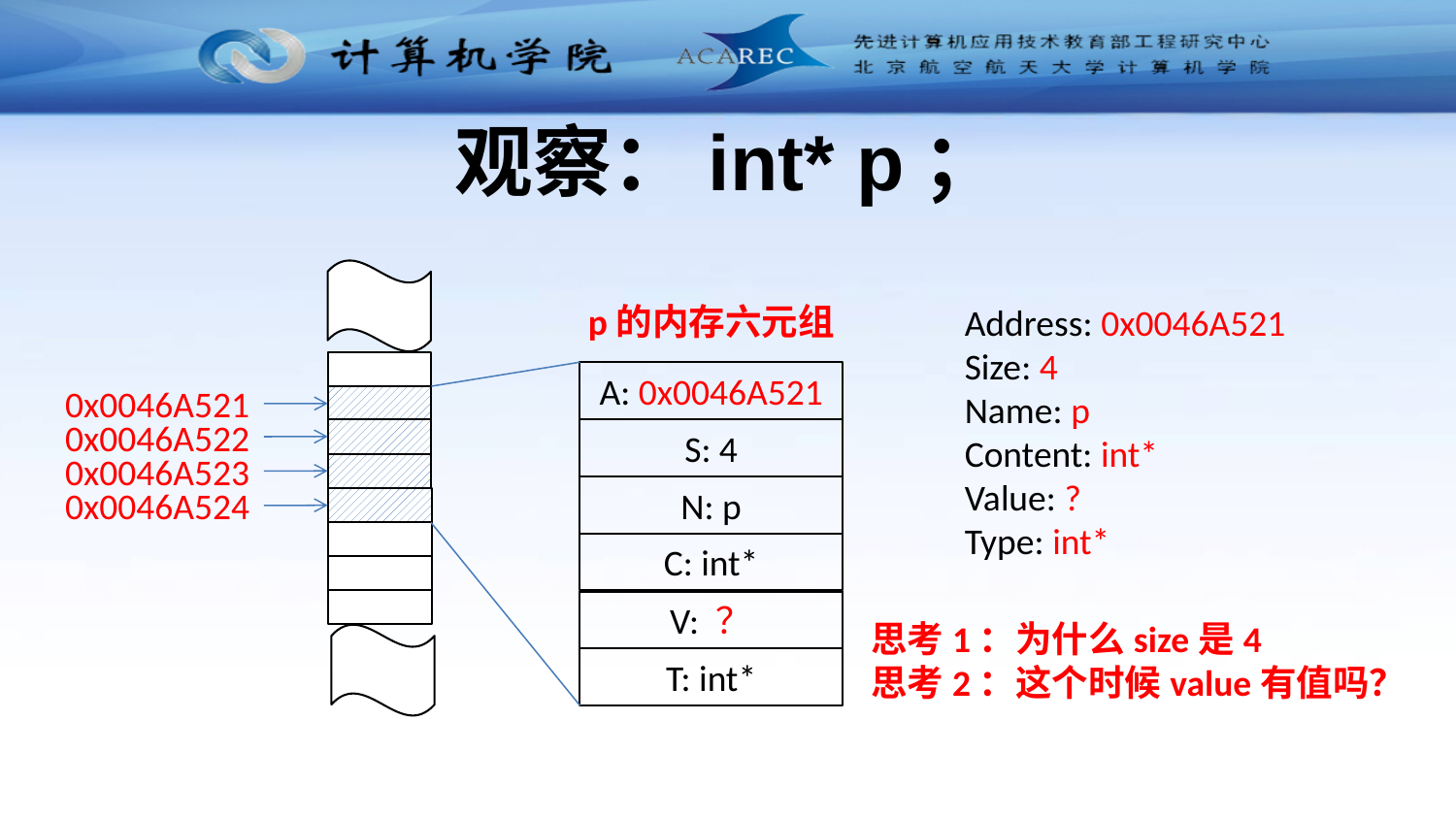

# 观察：int* p；

p的内存六元组
Address: 0x0046A521
Size: 4
Name: p
Content: int*
Value: ?
Type: int*

A: 0x0046A521
0x0046A521

0x0046A522
S: 4

0x0046A523

N: p
0x0046A524

C: int*

V: ？
思考1：为什么size是4
思考2：这个时候value有值吗？

T: int*